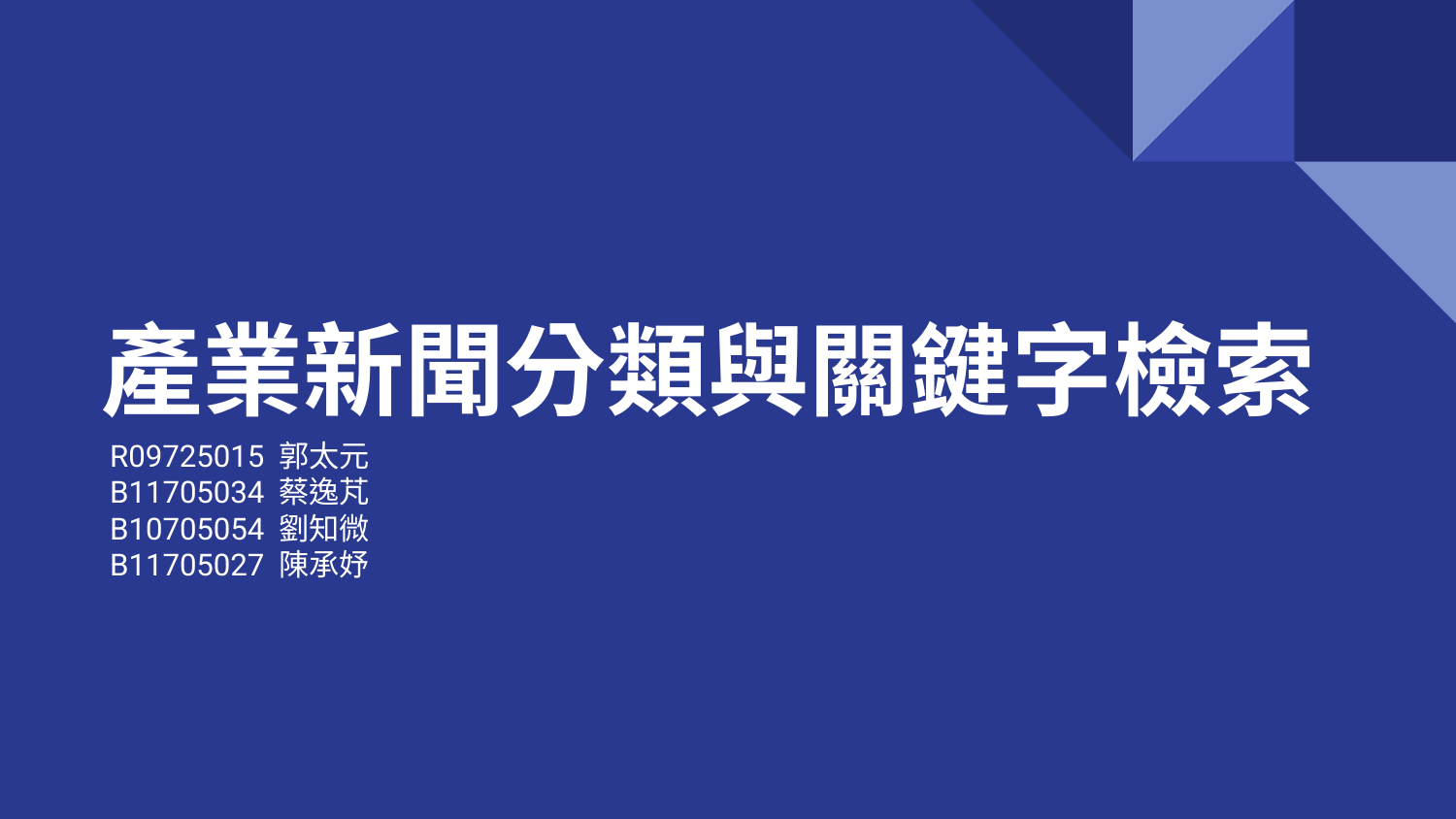

# 產業新聞分類與關鍵字檢索
R09725015 郭太元
B11705034 蔡逸芃
B10705054 劉知微
B11705027 陳承妤